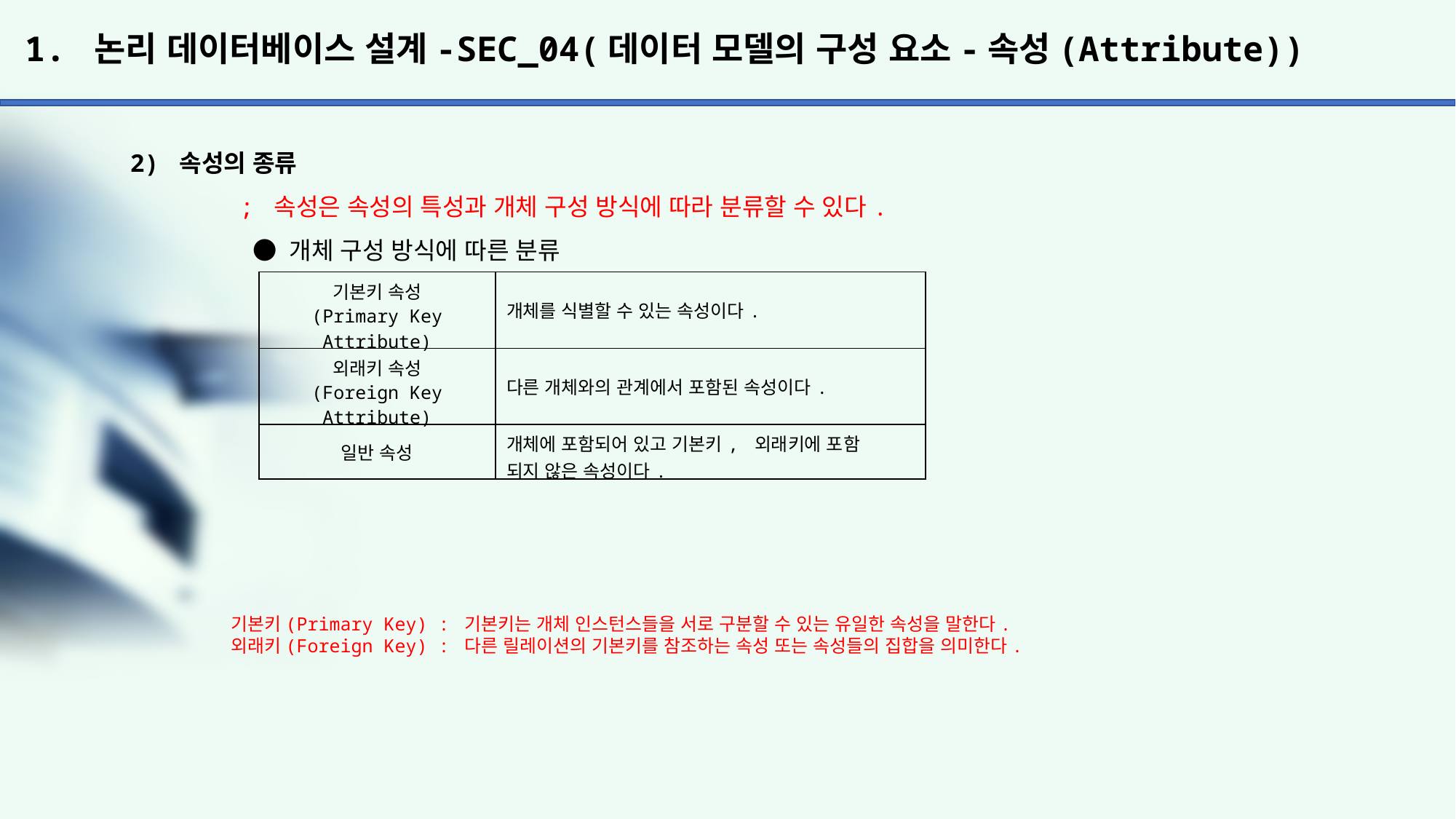

# 1. 논리 데이터베이스 설계-SEC_04(데이터 모델의 구성 요소-속성(Attribute))
2) 속성의 종류
	; 속성은 속성의 특성과 개체 구성 방식에 따라 분류할 수 있다.
	  ● 개체 구성 방식에 따른 분류

| 기본키 속성 (Primary Key Attribute) | 개체를 식별할 수 있는 속성이다. |
| --- | --- |
| 외래키 속성 (Foreign Key Attribute) | 다른 개체와의 관계에서 포함된 속성이다. |
| 일반 속성 | 개체에 포함되어 있고 기본키, 외래키에 포함 되지 않은 속성이다. |
기본키(Primary Key) : 기본키는 개체 인스턴스들을 서로 구분할 수 있는 유일한 속성을 말한다.
외래키(Foreign Key) : 다른 릴레이션의 기본키를 참조하는 속성 또는 속성들의 집합을 의미한다.